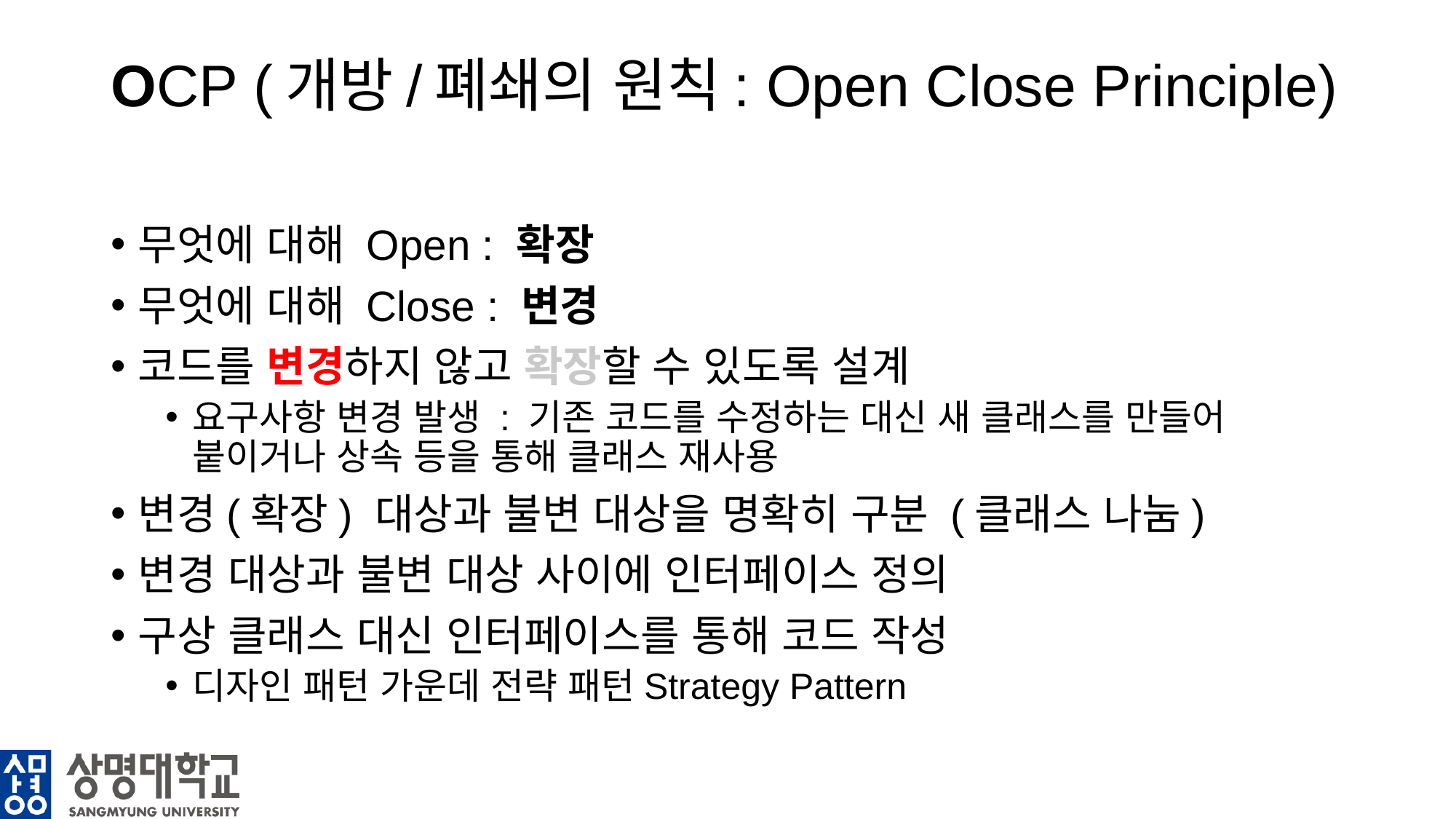

# OCP (개방/폐쇄의 원칙: Open Close Principle)
무엇에 대해 Open : 확장
무엇에 대해 Close : 변경
코드를 변경하지 않고 확장할 수 있도록 설계
요구사항 변경 발생 : 기존 코드를 수정하는 대신 새 클래스를 만들어 붙이거나 상속 등을 통해 클래스 재사용
변경(확장) 대상과 불변 대상을 명확히 구분 (클래스 나눔)
변경 대상과 불변 대상 사이에 인터페이스 정의
구상 클래스 대신 인터페이스를 통해 코드 작성
디자인 패턴 가운데 전략 패턴Strategy Pattern